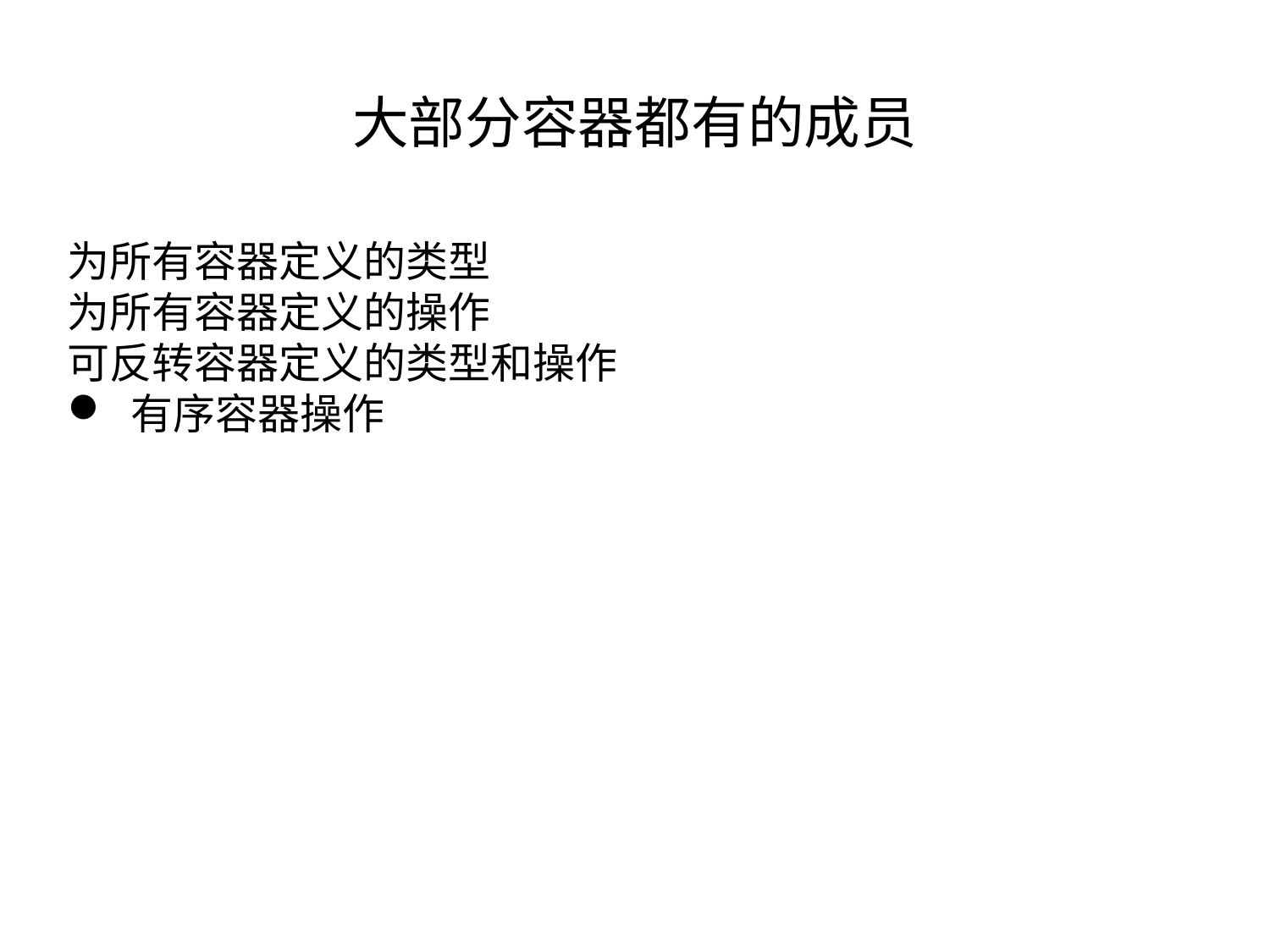

大部分容器都有的成员
为所有容器定义的类型
为所有容器定义的操作
可反转容器定义的类型和操作
有序容器操作